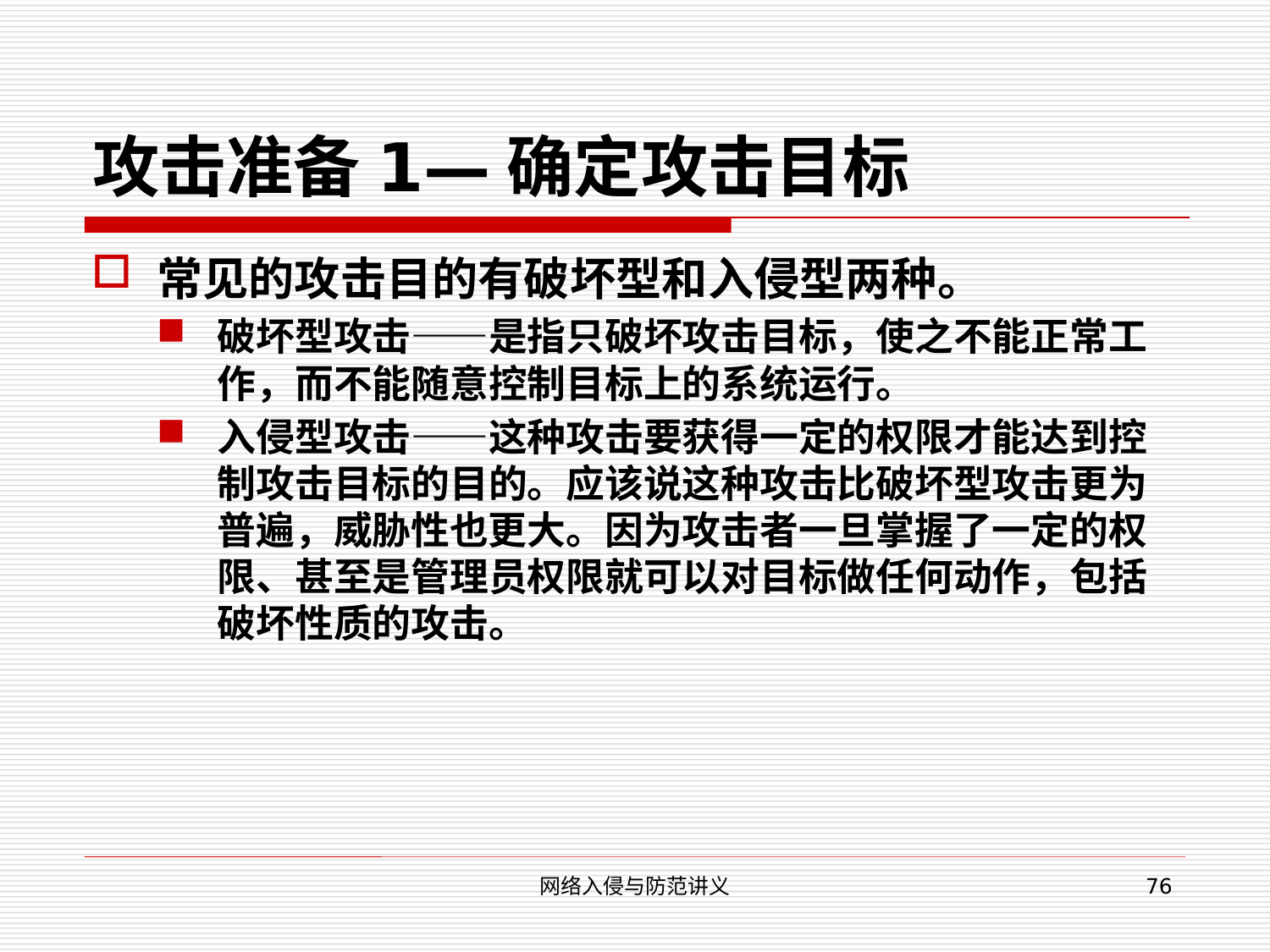

攻击准备1—确定攻击目标
常见的攻击目的有破坏型和入侵型两种。
破坏型攻击——是指只破坏攻击目标，使之不能正常工作，而不能随意控制目标上的系统运行。
入侵型攻击——这种攻击要获得一定的权限才能达到控制攻击目标的目的。应该说这种攻击比破坏型攻击更为普遍，威胁性也更大。因为攻击者一旦掌握了一定的权限、甚至是管理员权限就可以对目标做任何动作，包括破坏性质的攻击。

网络入侵与防范讲义
76